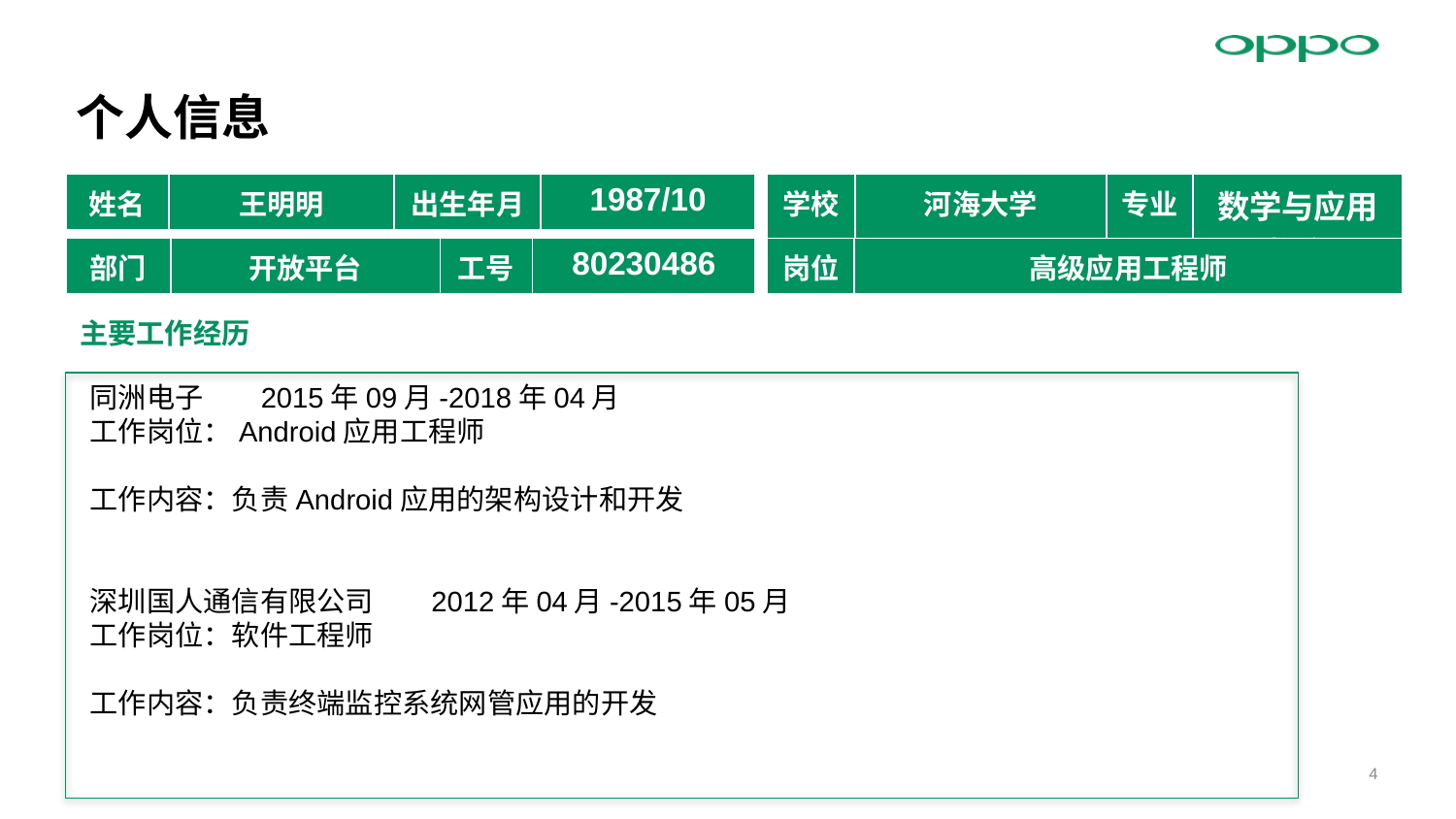

# 个人信息
| 姓名 | 王明明 | 出生年月 | 1987/10 |
| --- | --- | --- | --- |
| 学校 | 河海大学 | 专业 | 数学与应用数学 |
| --- | --- | --- | --- |
| 部门 | 开放平台 | 工号 | 80230486 |
| --- | --- | --- | --- |
| 岗位 | 高级应用工程师 |
| --- | --- |
主要工作经历

同洲电子        2015年09月-2018年04月
工作岗位：Android应用工程师

工作内容：负责Android应用的架构设计和开发

深圳国人通信有限公司        2012年04月-2015年05月
工作岗位：软件工程师

工作内容：负责终端监控系统网管应用的开发